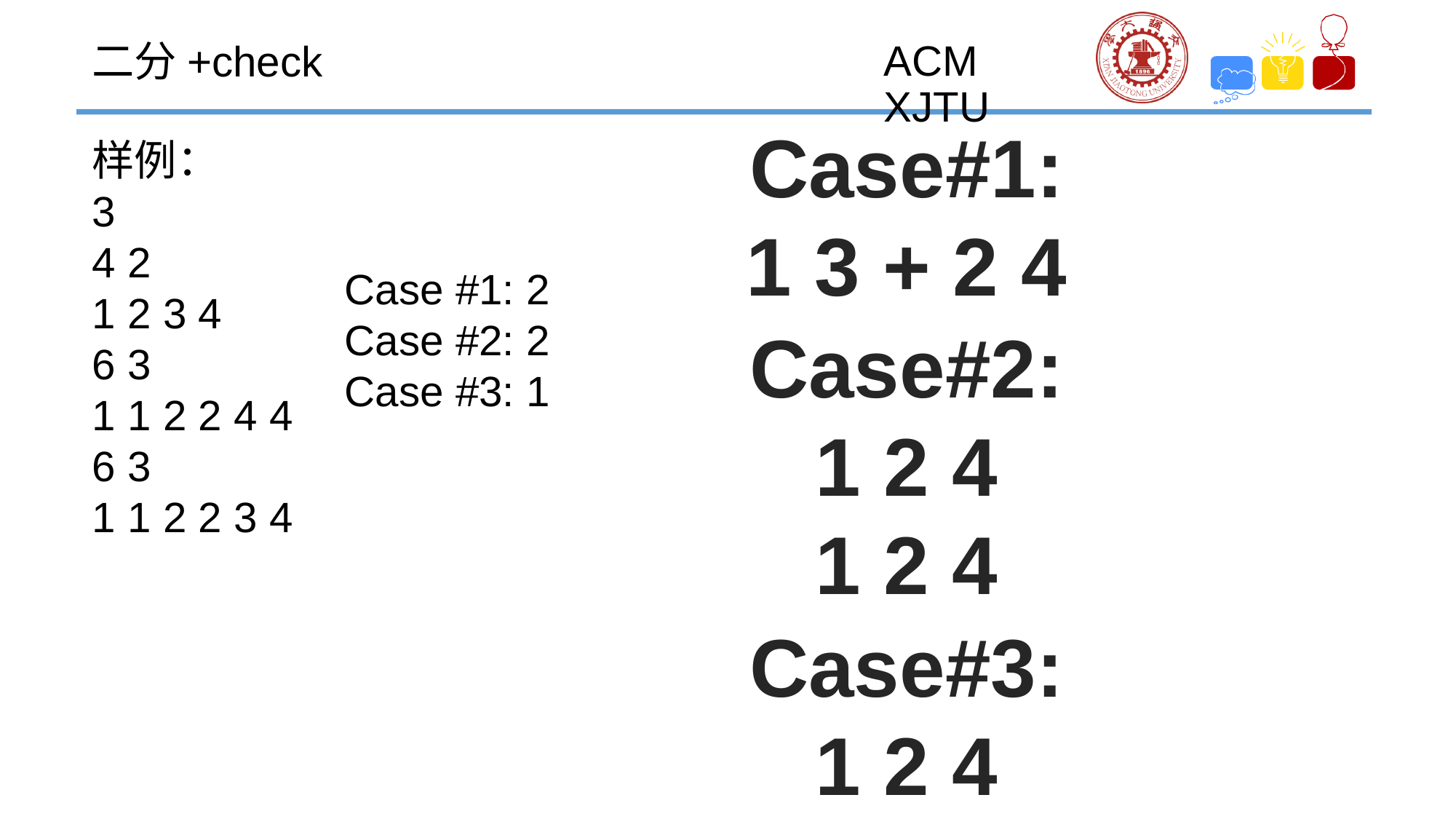

二分+check
Case#1:
1 3 + 2 4
样例：
3
4 2
1 2 3 4
6 3
1 1 2 2 4 4
6 3
1 1 2 2 3 4
Case #1: 2
Case #2: 2
Case #3: 1
Case#2:
1 2 4
1 2 4
Case#3:
1 2 4